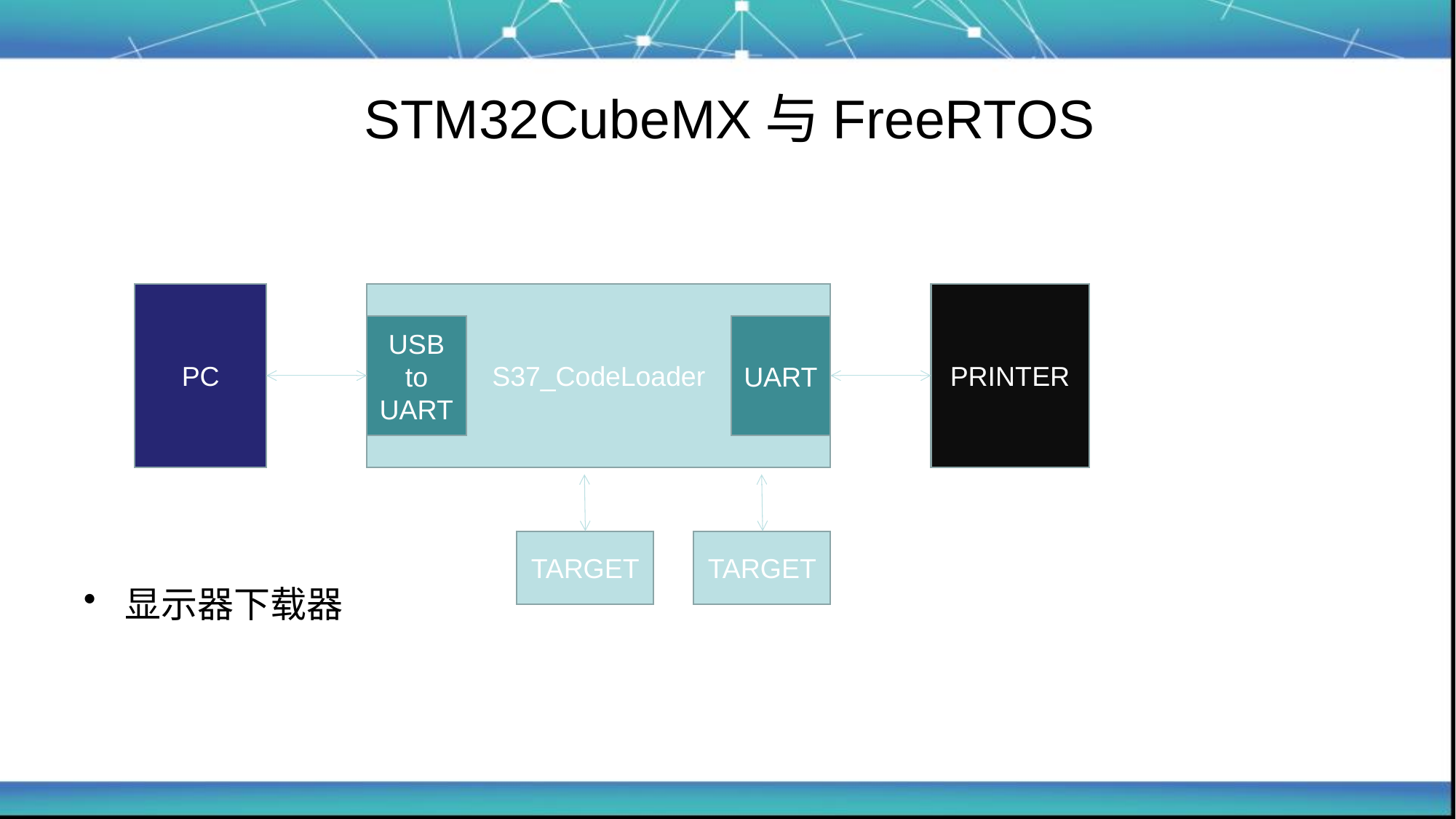

# STM32CubeMX与FreeRTOS

显示器下载器

PC
S37_CodeLoader
PRINTER
USB to UART
UART
TARGET
TARGET